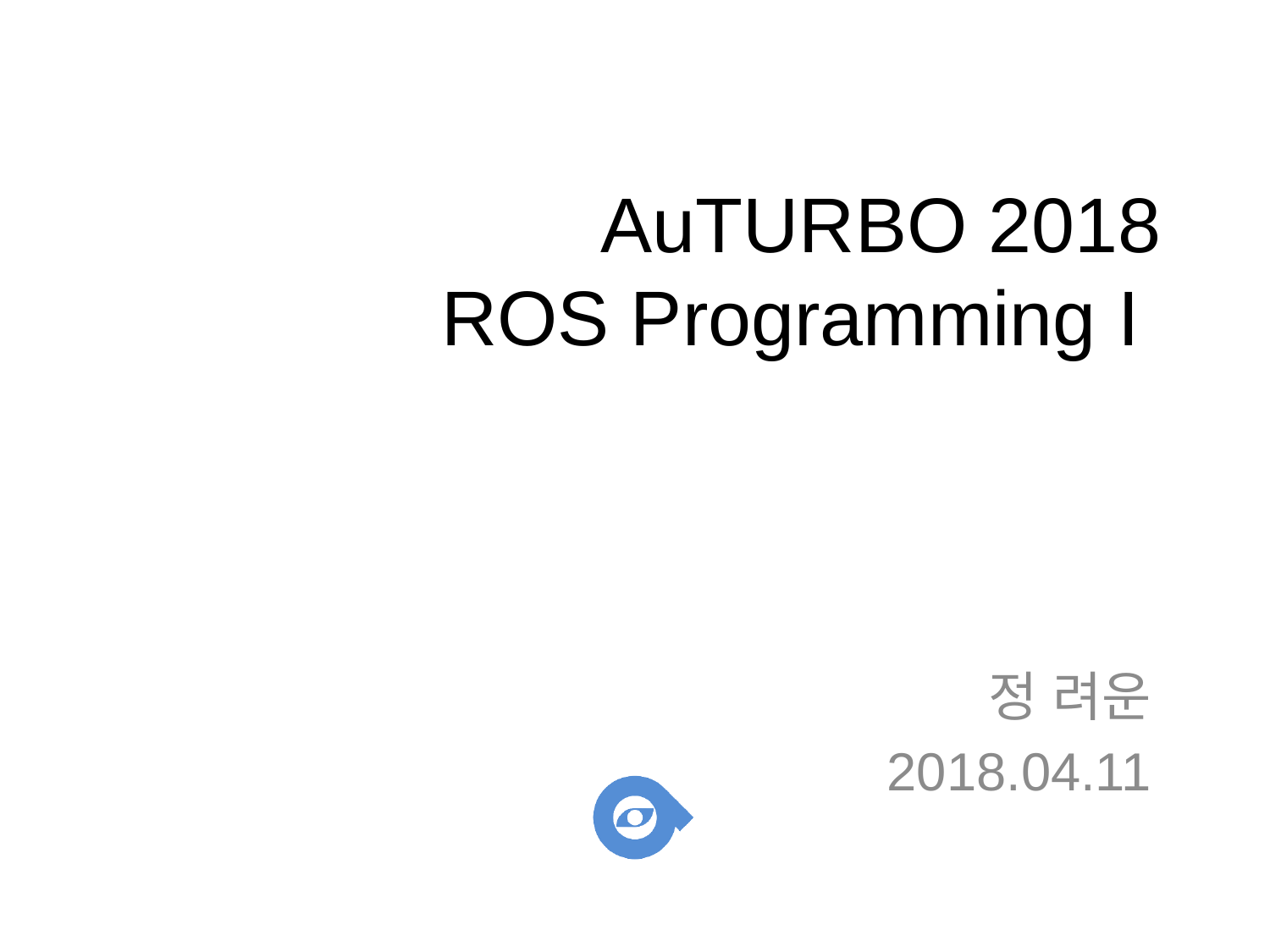

# AuTURBO 2018 ROS Programming I
정 려운
2018.04.11